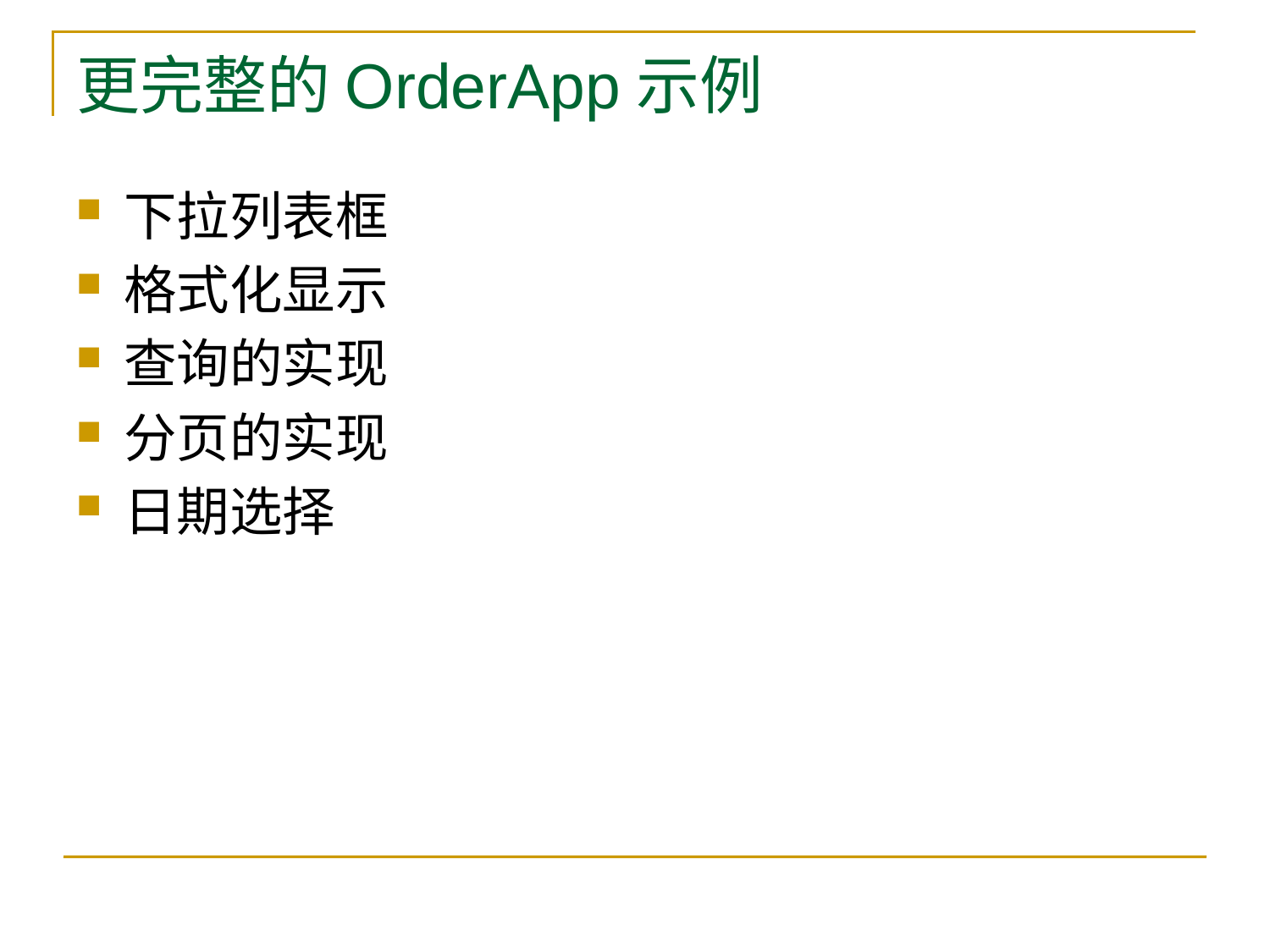

# 更完整的OrderApp示例
下拉列表框
格式化显示
查询的实现
分页的实现
日期选择